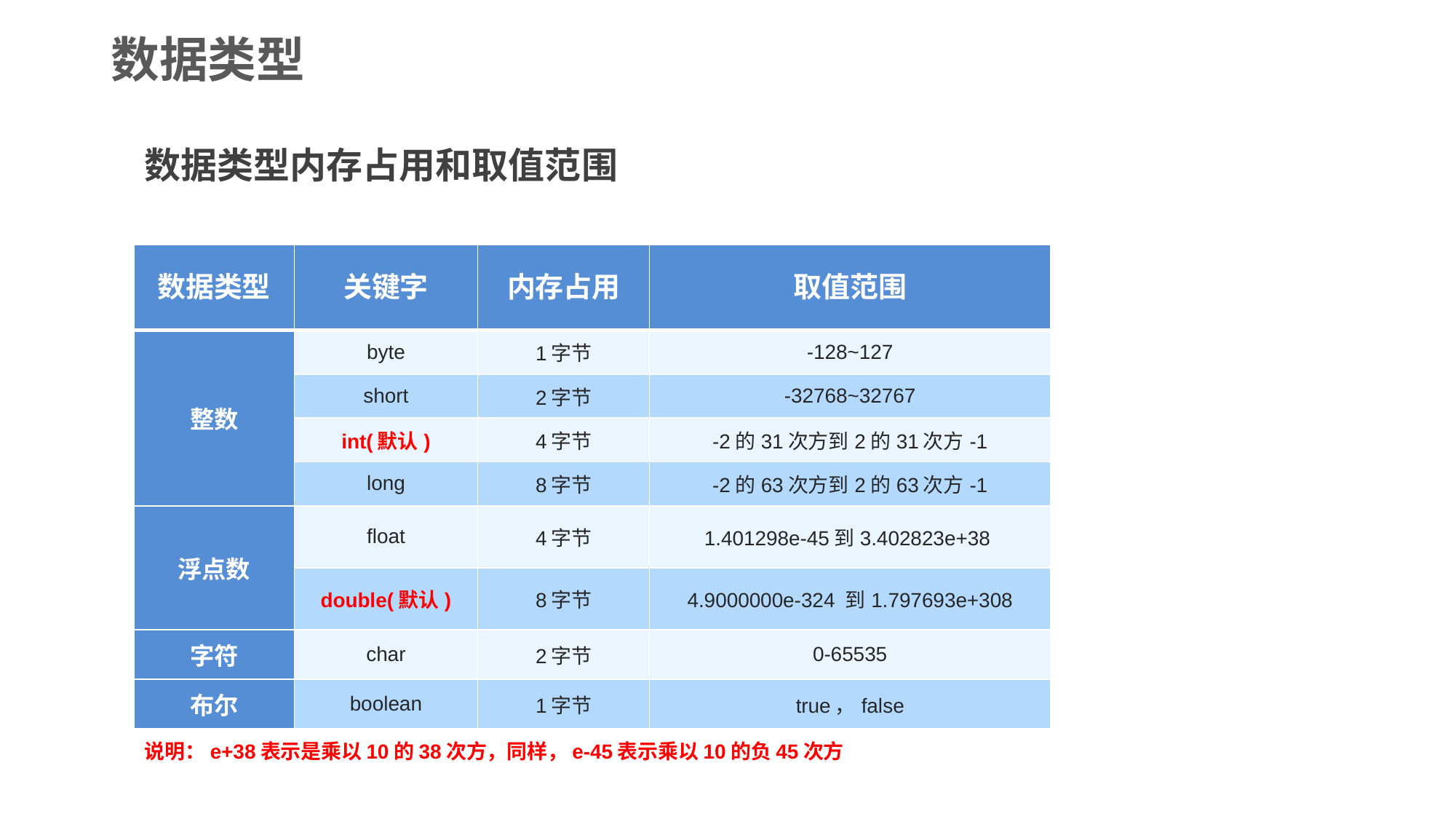

数据类型
数据类型内存占用和取值范围
| 数据类型 | 关键字 | 内存占用 | 取值范围 |
| --- | --- | --- | --- |
| 整数 | byte | 1字节 | -128~127 |
|  | short | 2字节 | -32768~32767 |
|  | int(默认) | 4字节 | -2的31次方到2的31次方-1 |
|  | long | 8字节 | -2的63次方到2的63次方-1 |
| 浮点数 | float | 4字节 | 1.401298e-45到3.402823e+38 |
|  | double(默认) | 8字节 | 4.9000000e-324 到1.797693e+308 |
| 字符 | char | 2字节 | 0-65535 |
| 布尔 | boolean | 1字节 | true，false |
说明：e+38表示是乘以10的38次方，同样，e-45表示乘以10的负45次方